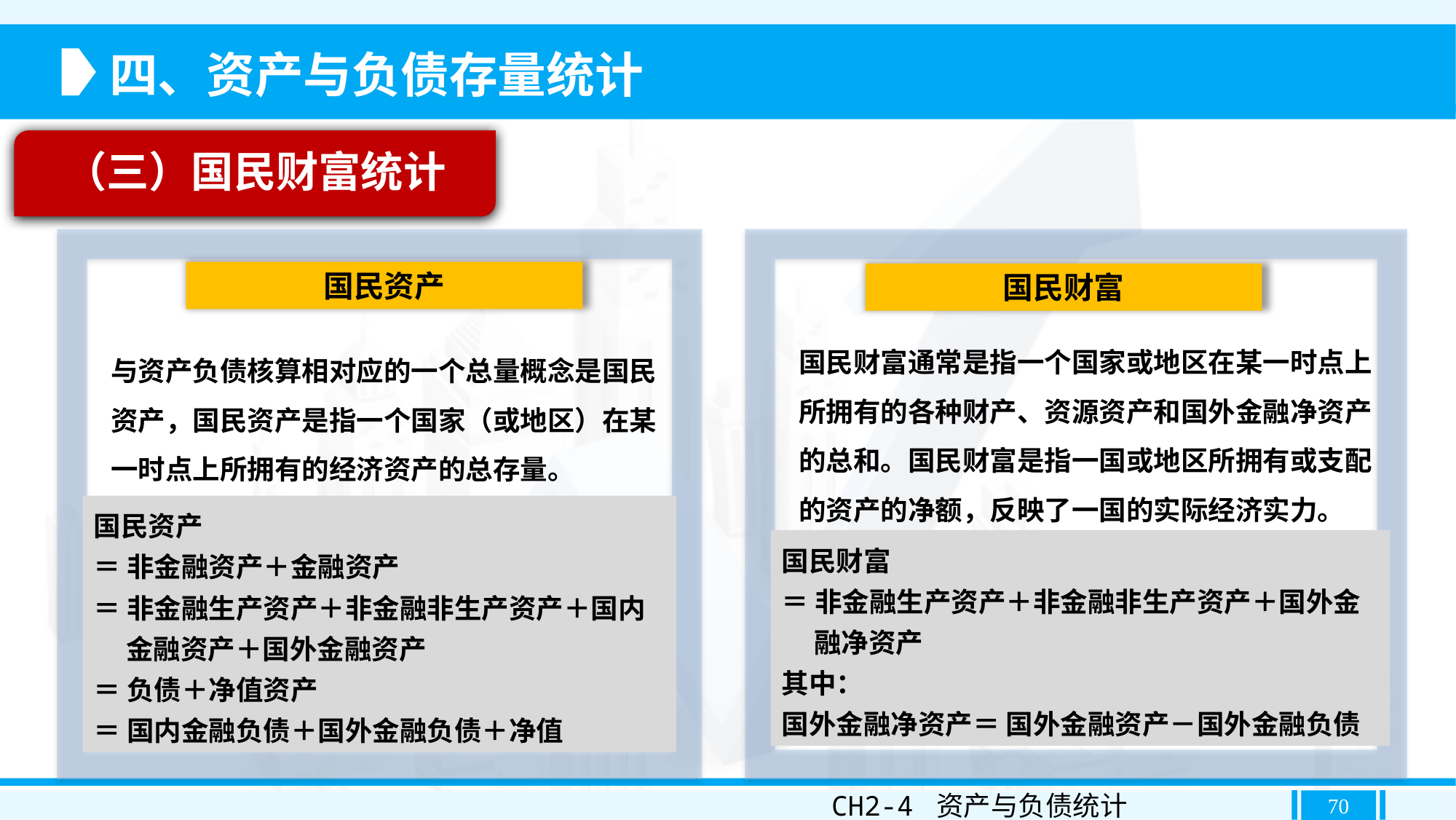

四、资产与负债存量统计

（三）国民财富统计

国民资产
国民财富
国民财富通常是指一个国家或地区在某一时点上所拥有的各种财产、资源资产和国外金融净资产的总和。国民财富是指一国或地区所拥有或支配的资产的净额，反映了一国的实际经济实力。
与资产负债核算相对应的一个总量概念是国民资产，国民资产是指一个国家（或地区）在某一时点上所拥有的经济资产的总存量。
国民资产
＝ 非金融资产＋金融资产
＝ 非金融生产资产＋非金融非生产资产＋国内金融资产＋国外金融资产
＝ 负债＋净值资产
＝ 国内金融负债＋国外金融负债＋净值
国民财富
＝ 非金融生产资产＋非金融非生产资产＋国外金融净资产
其中：
国外金融净资产＝ 国外金融资产－国外金融负债
CH2-4 资产与负债统计
70